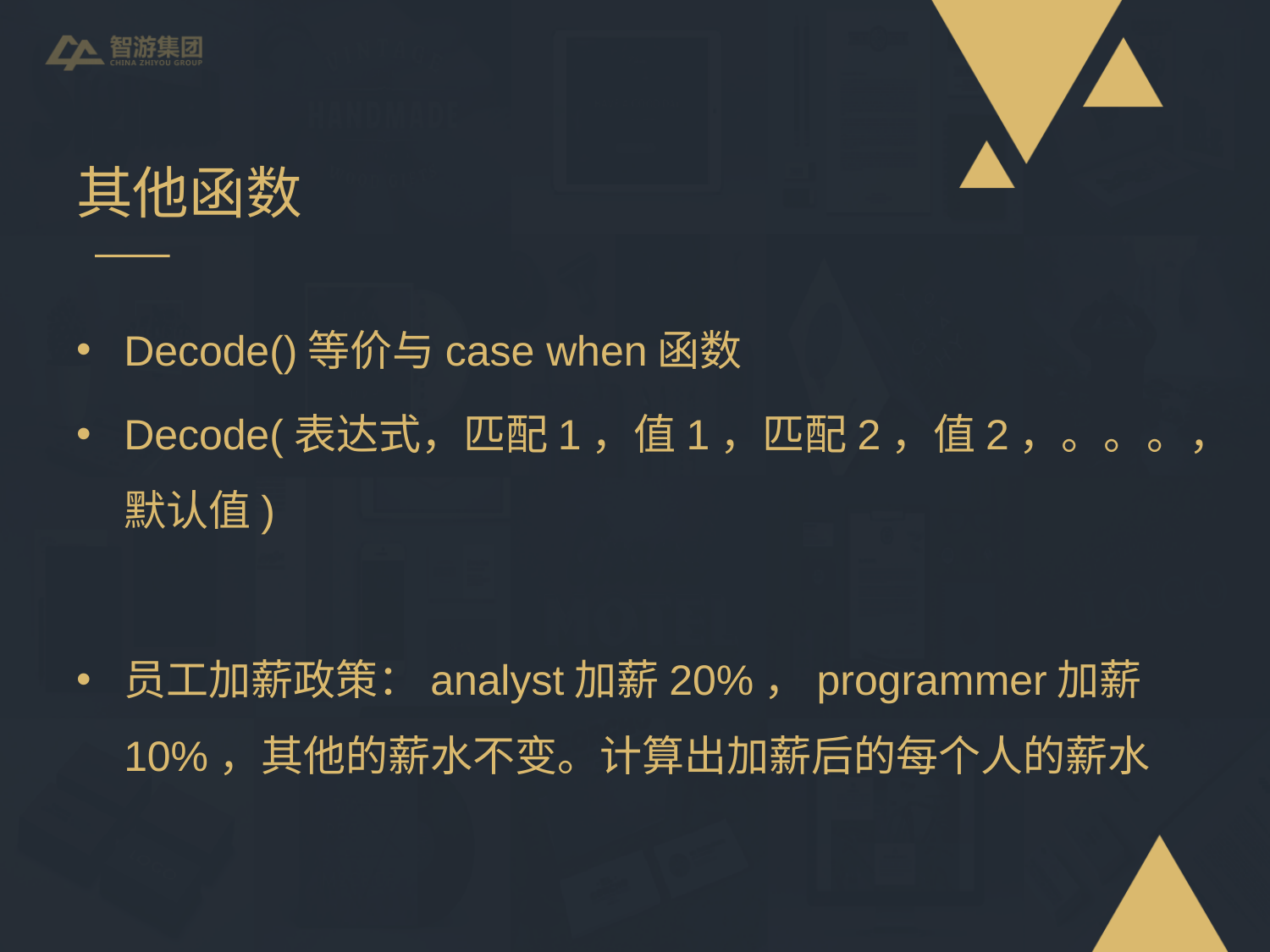

# 其他函数
Decode()等价与case when函数
Decode(表达式，匹配1，值1，匹配2，值2，。。。，默认值)

员工加薪政策：analyst加薪20%，programmer加薪10%，其他的薪水不变。计算出加薪后的每个人的薪水